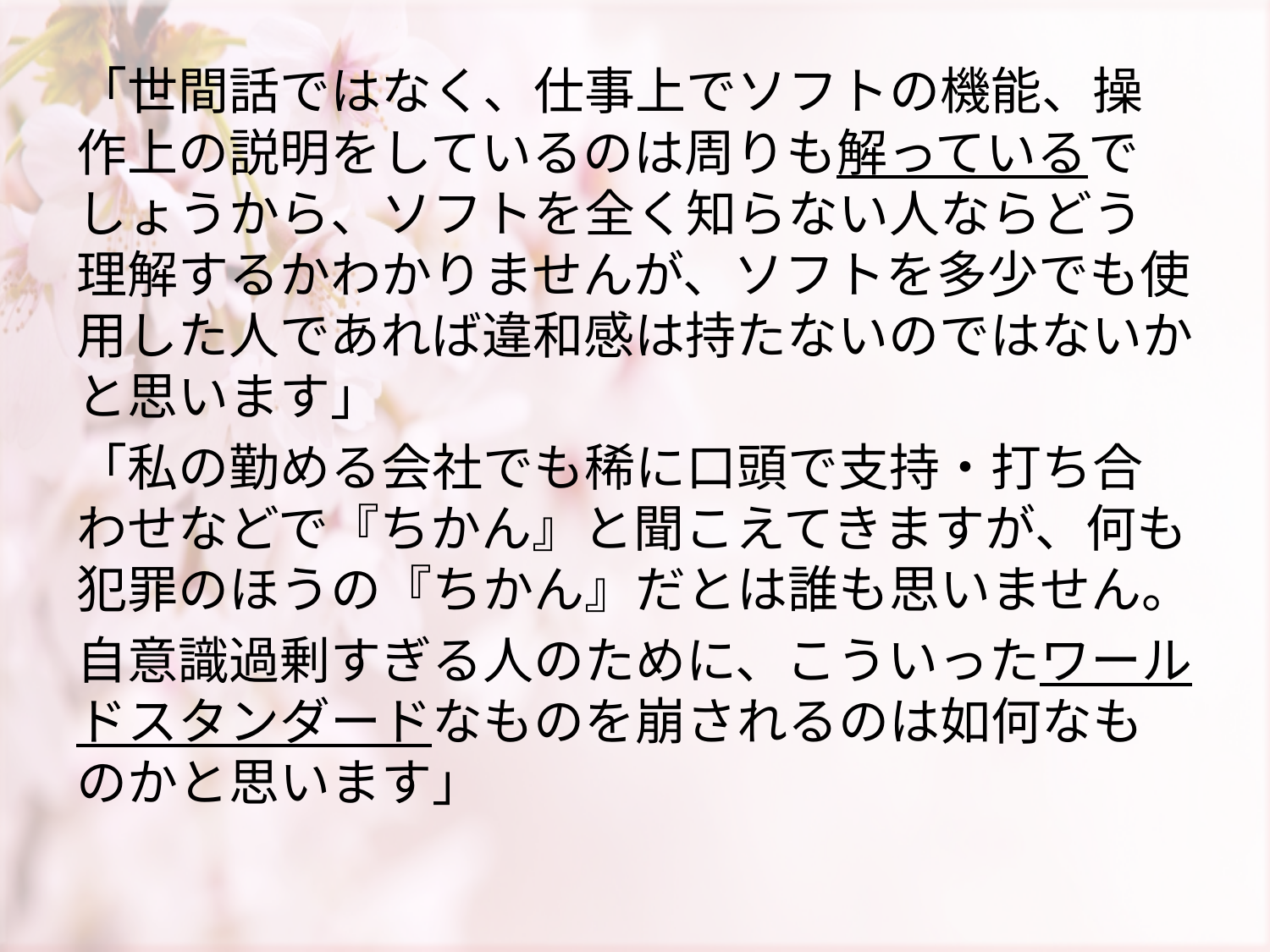

「世間話ではなく、仕事上でソフトの機能、操作上の説明をしているのは周りも解っているでしょうから、ソフトを全く知らない人ならどう理解するかわかりませんが、ソフトを多少でも使用した人であれば違和感は持たないのではないかと思います」
「私の勤める会社でも稀に口頭で支持・打ち合わせなどで『ちかん』と聞こえてきますが、何も犯罪のほうの『ちかん』だとは誰も思いません。
自意識過剰すぎる人のために、こういったワールドスタンダードなものを崩されるのは如何なものかと思います」